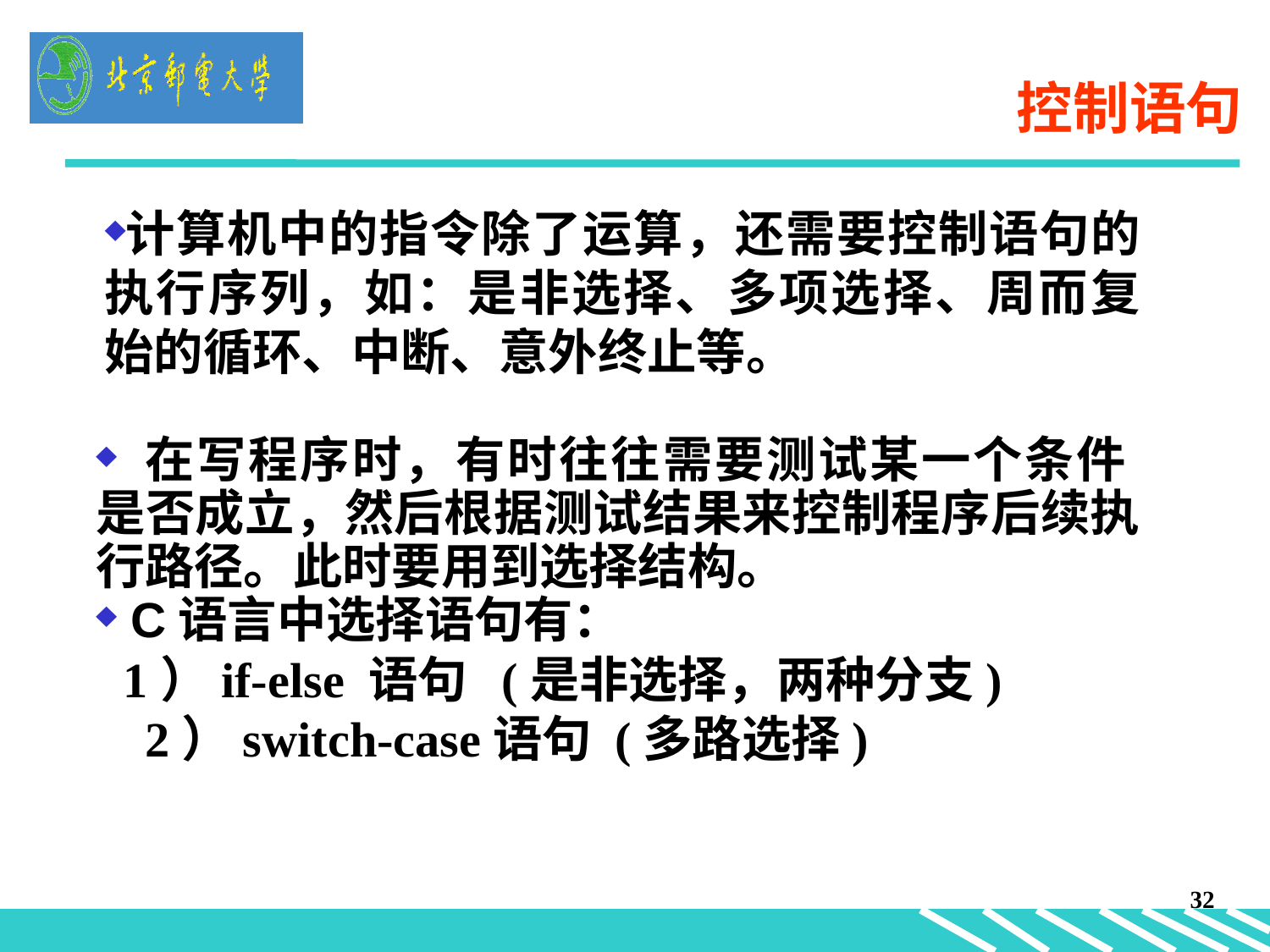

控制语句
计算机中的指令除了运算，还需要控制语句的执行序列，如：是非选择、多项选择、周而复始的循环、中断、意外终止等。
 在写程序时，有时往往需要测试某一个条件  是否成立，然后根据测试结果来控制程序后续执行路径。此时要用到选择结构。
 C语言中选择语句有：
  1）if-else 语句  (是非选择，两种分支)
    2）switch-case语句 (多路选择)

32